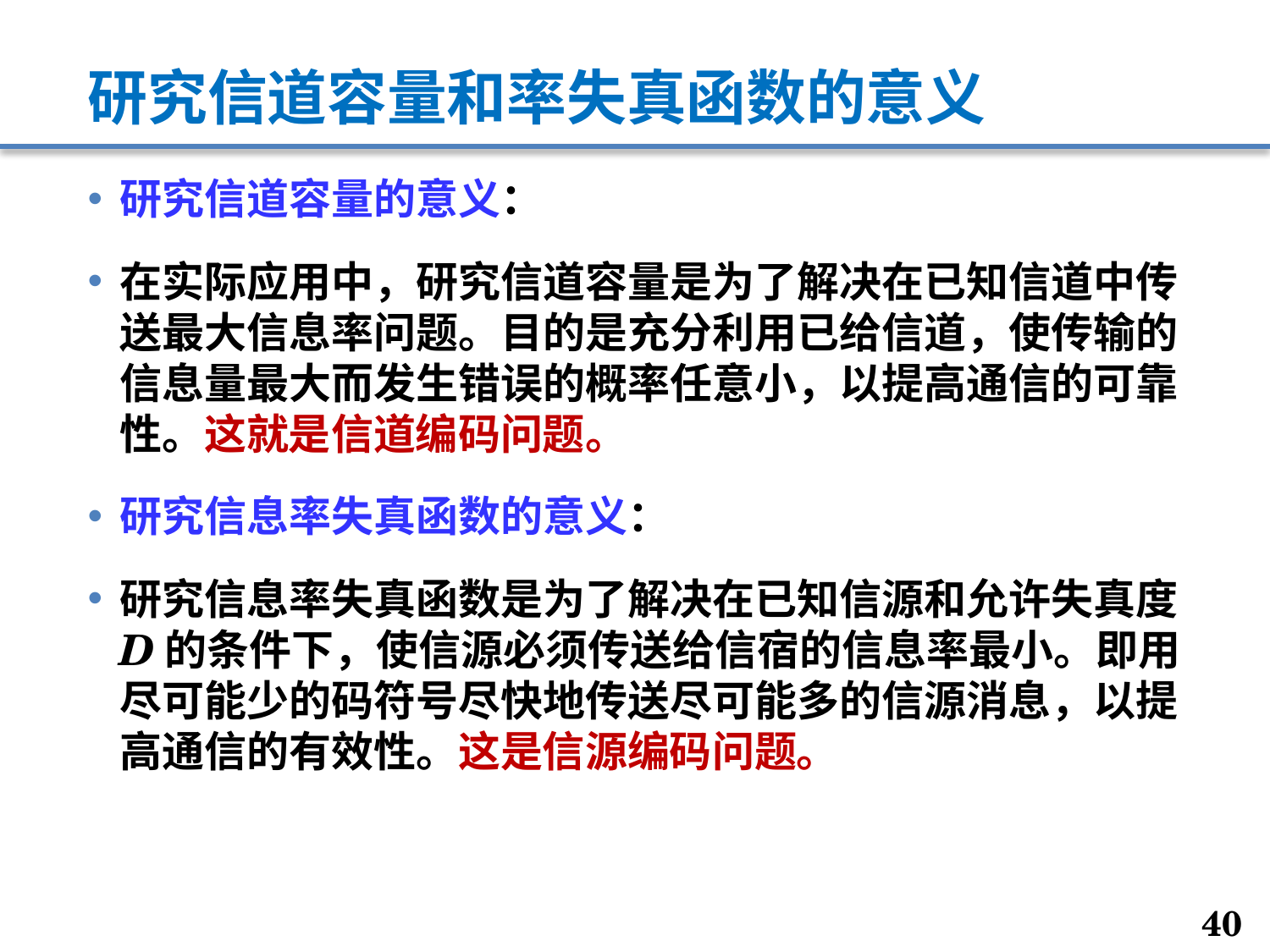

# 研究信道容量和率失真函数的意义
研究信道容量的意义：
在实际应用中，研究信道容量是为了解决在已知信道中传送最大信息率问题。目的是充分利用已给信道，使传输的信息量最大而发生错误的概率任意小，以提高通信的可靠性。这就是信道编码问题。
研究信息率失真函数的意义：
研究信息率失真函数是为了解决在已知信源和允许失真度D的条件下，使信源必须传送给信宿的信息率最小。即用尽可能少的码符号尽快地传送尽可能多的信源消息，以提高通信的有效性。这是信源编码问题。

40